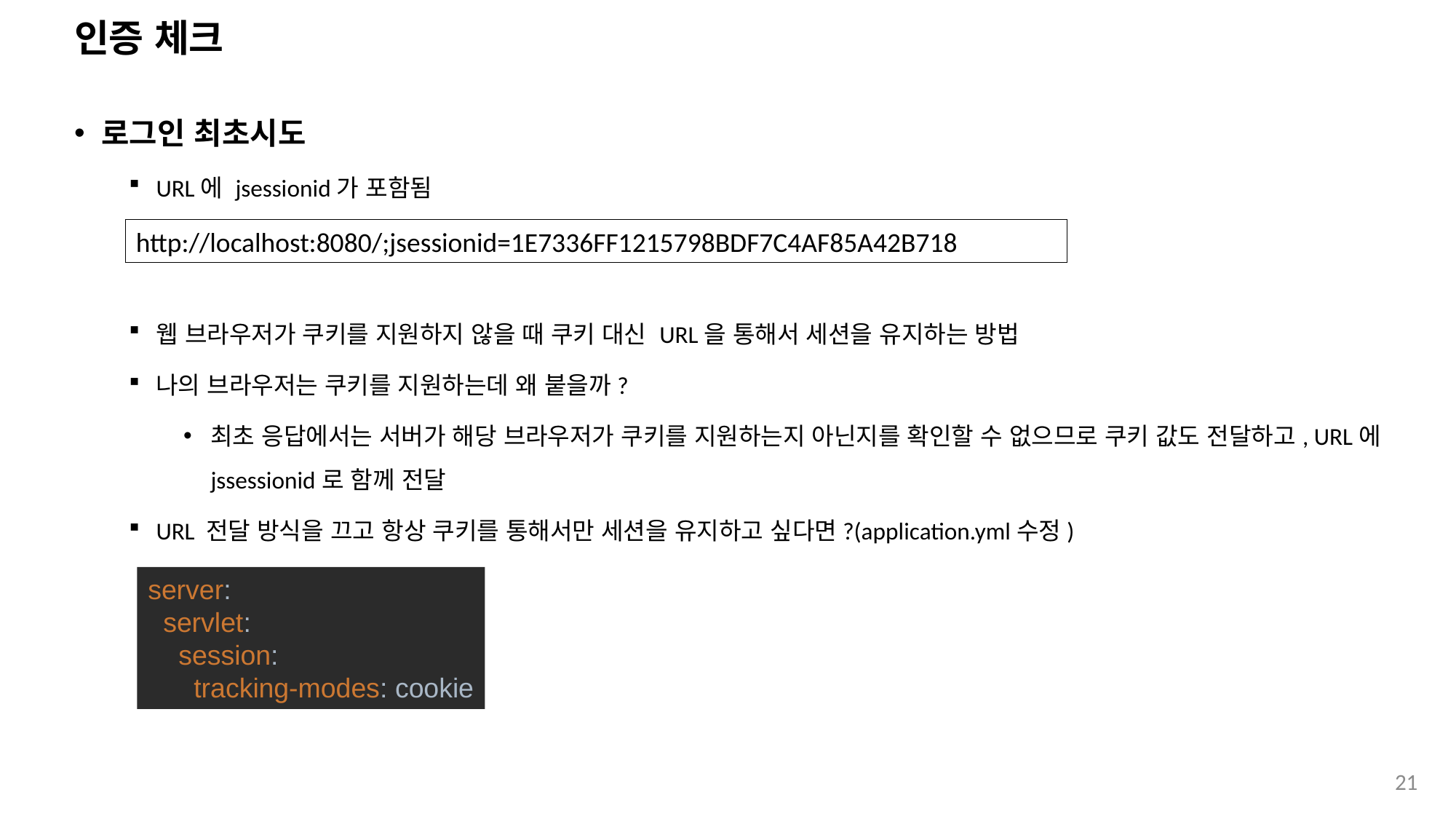

# 인증 체크
로그인 최초시도
URL에 jsessionid가 포함됨

웹 브라우저가 쿠키를 지원하지 않을 때 쿠키 대신 URL을 통해서 세션을 유지하는 방법
나의 브라우저는 쿠키를 지원하는데 왜 붙을까?
최초 응답에서는 서버가 해당 브라우저가 쿠키를 지원하는지 아닌지를 확인할 수 없으므로 쿠키 값도 전달하고, URL에 jssessionid로 함께 전달
URL 전달 방식을 끄고 항상 쿠키를 통해서만 세션을 유지하고 싶다면?(application.yml수정)

http://localhost:8080/;jsessionid=1E7336FF1215798BDF7C4AF85A42B718
server:
  servlet:
    session:
      tracking-modes: cookie
21